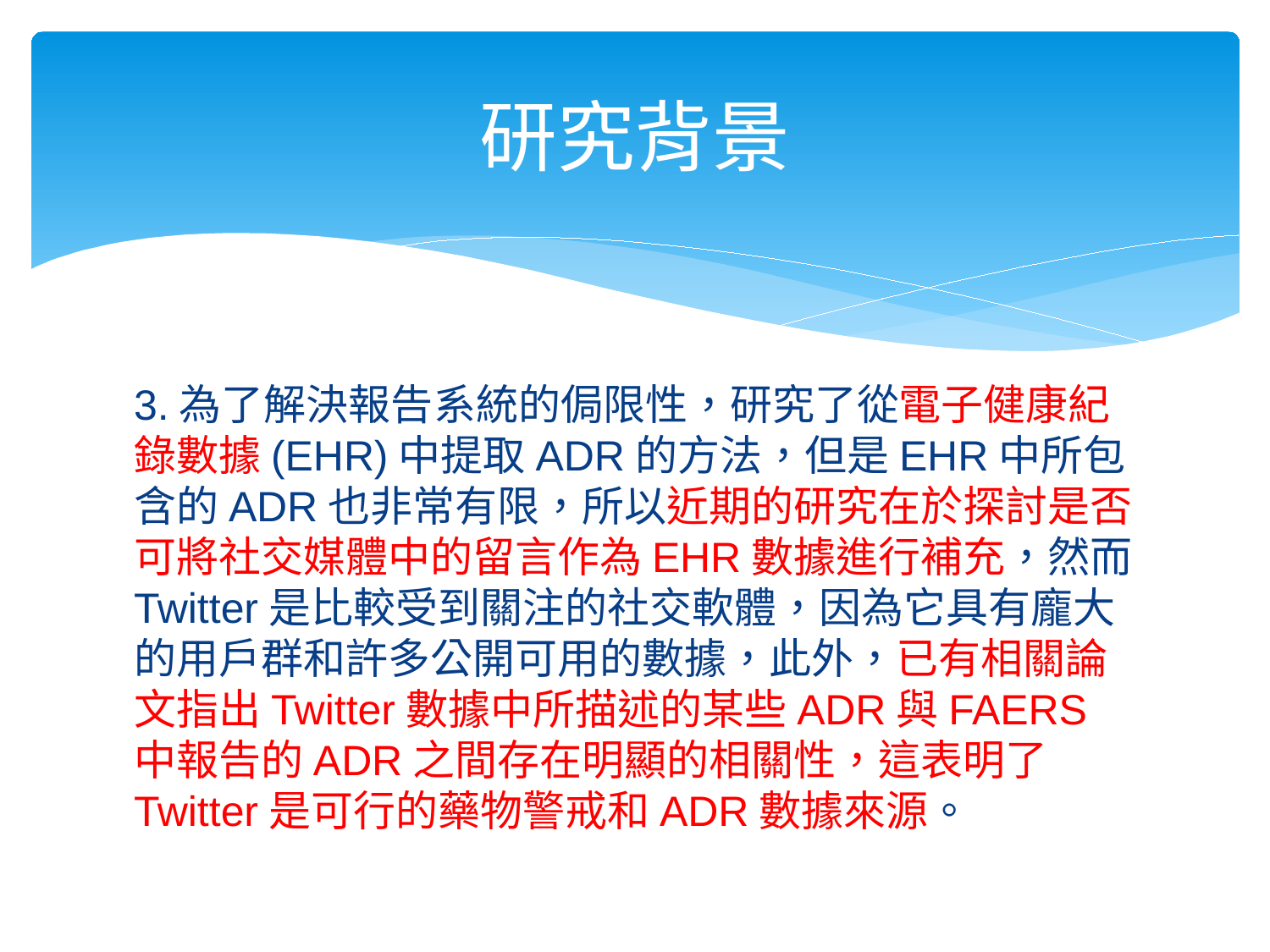

# 研究背景
3.為了解決報告系統的侷限性，研究了從電子健康紀錄數據(EHR)中提取ADR的方法，但是EHR中所包含的ADR也非常有限，所以近期的研究在於探討是否可將社交媒體中的留言作為EHR數據進行補充，然而Twitter是比較受到關注的社交軟體，因為它具有龐大的用戶群和許多公開可用的數據，此外，已有相關論文指出Twitter數據中所描述的某些ADR與FAERS中報告的ADR之間存在明顯的相關性，這表明了Twitter是可行的藥物警戒和ADR數據來源。